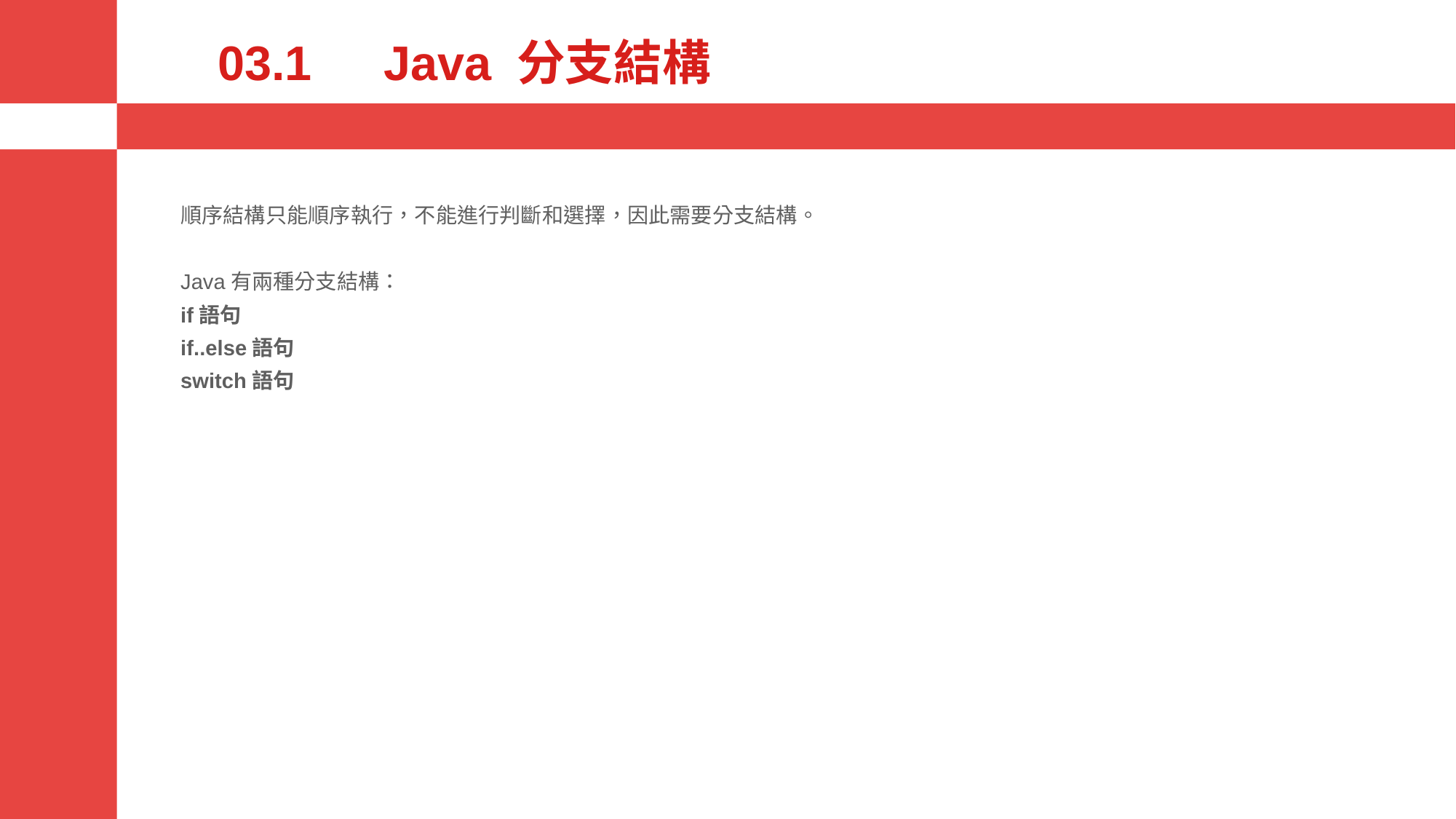

# 03.1　Java 分支結構
順序結構只能順序執行，不能進行判斷和選擇，因此需要分支結構。

Java有兩種分支結構：
if語句
if..else語句
switch語句